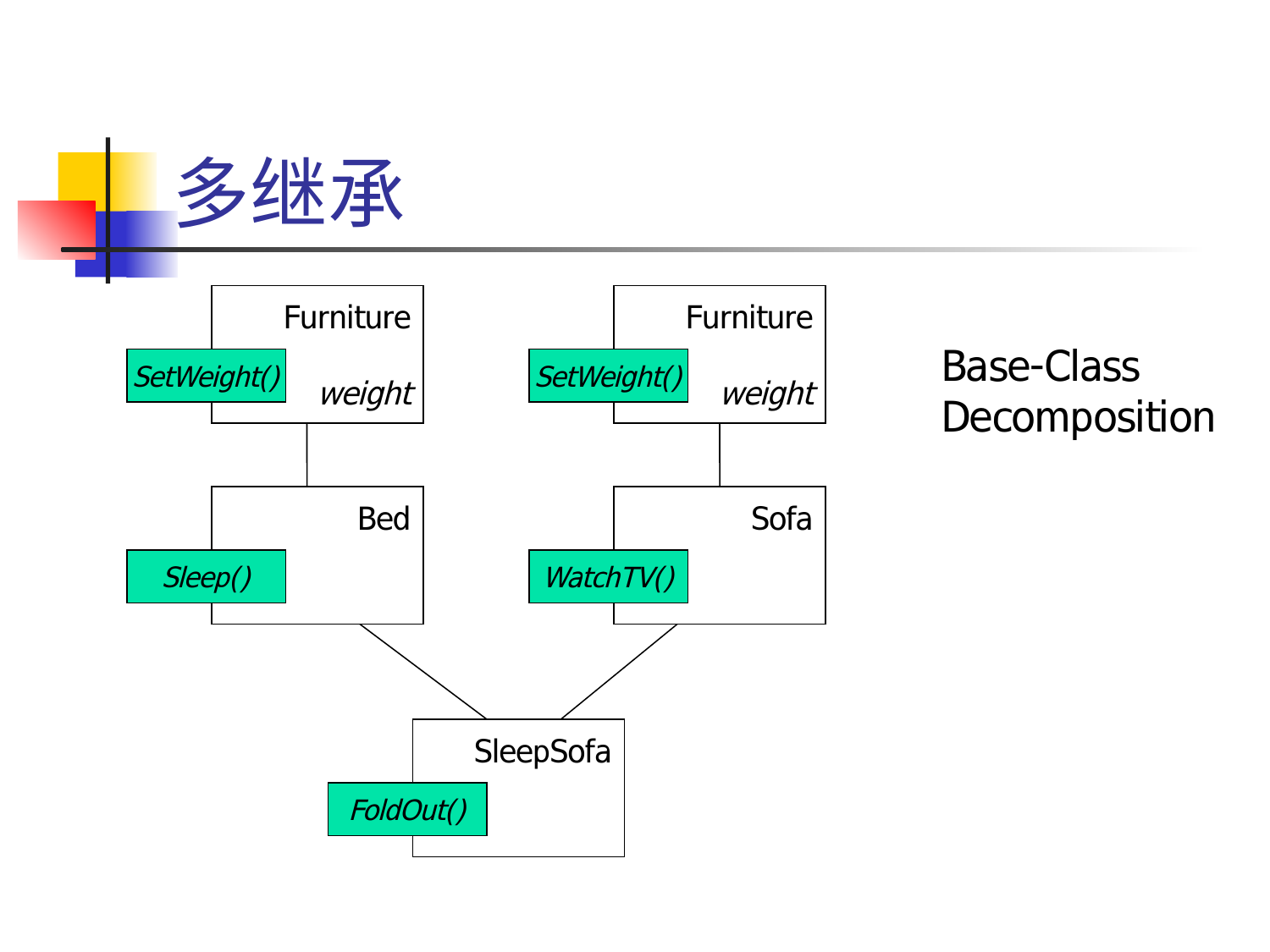

# 多继承
Furniture

weight
Furniture

weight
Base-Class
Decomposition
SetWeight()
SetWeight()

Bed

Sofa

Sleep()
WatchTV()

SleepSofa

FoldOut()